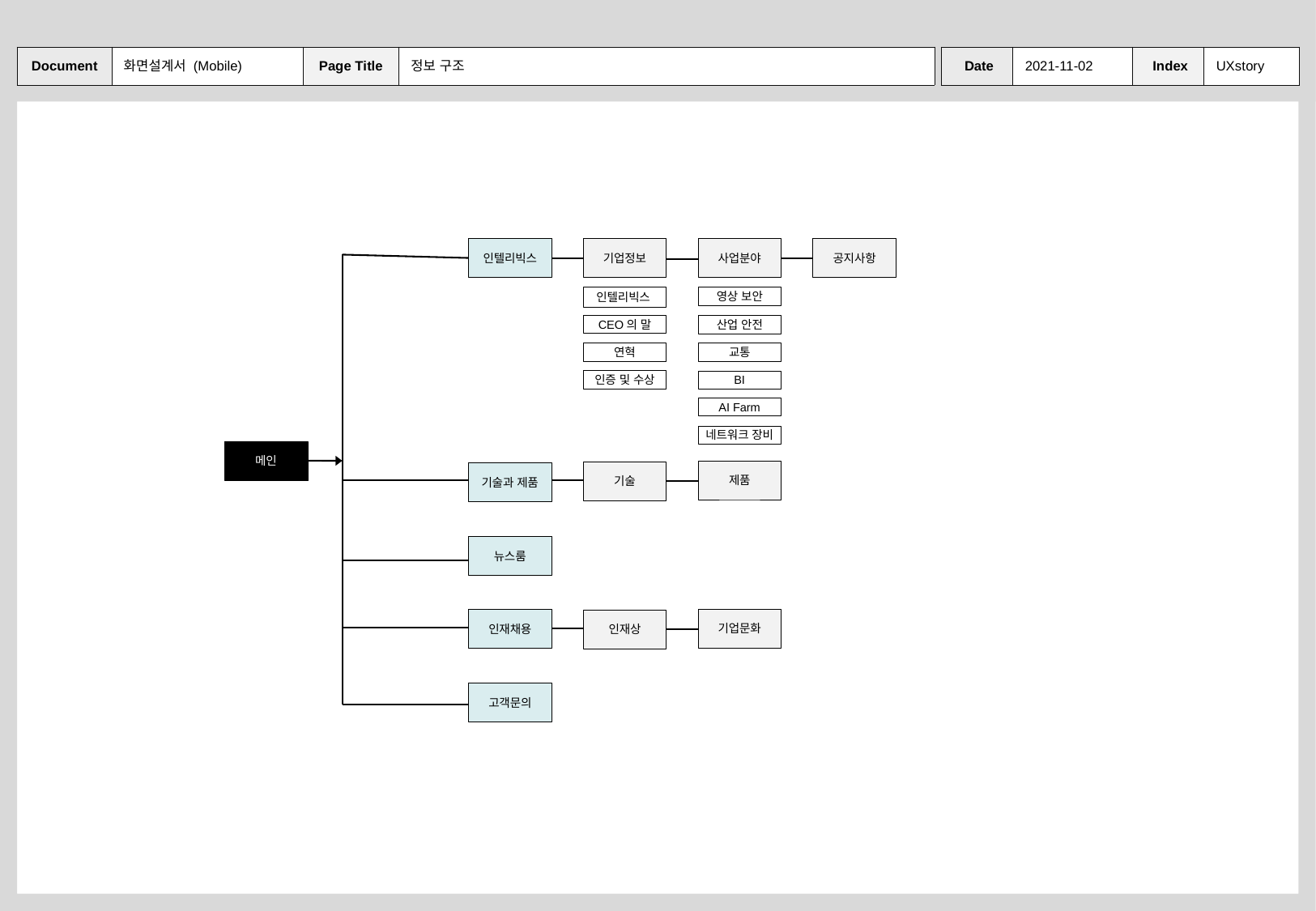

화면설계서 (Mobile)
정보 구조
2021-11-02
UXstory
인텔리빅스
기업정보
사업분야
공지사항
인텔리빅스
영상 보안
CEO의 말
산업 안전
교통
연혁
인증 및 수상
BI
AI Farm
네트워크 장비
메인
제품
기술
기술과 제품
뉴스룸
기업문화
인재채용
인재상
고객문의